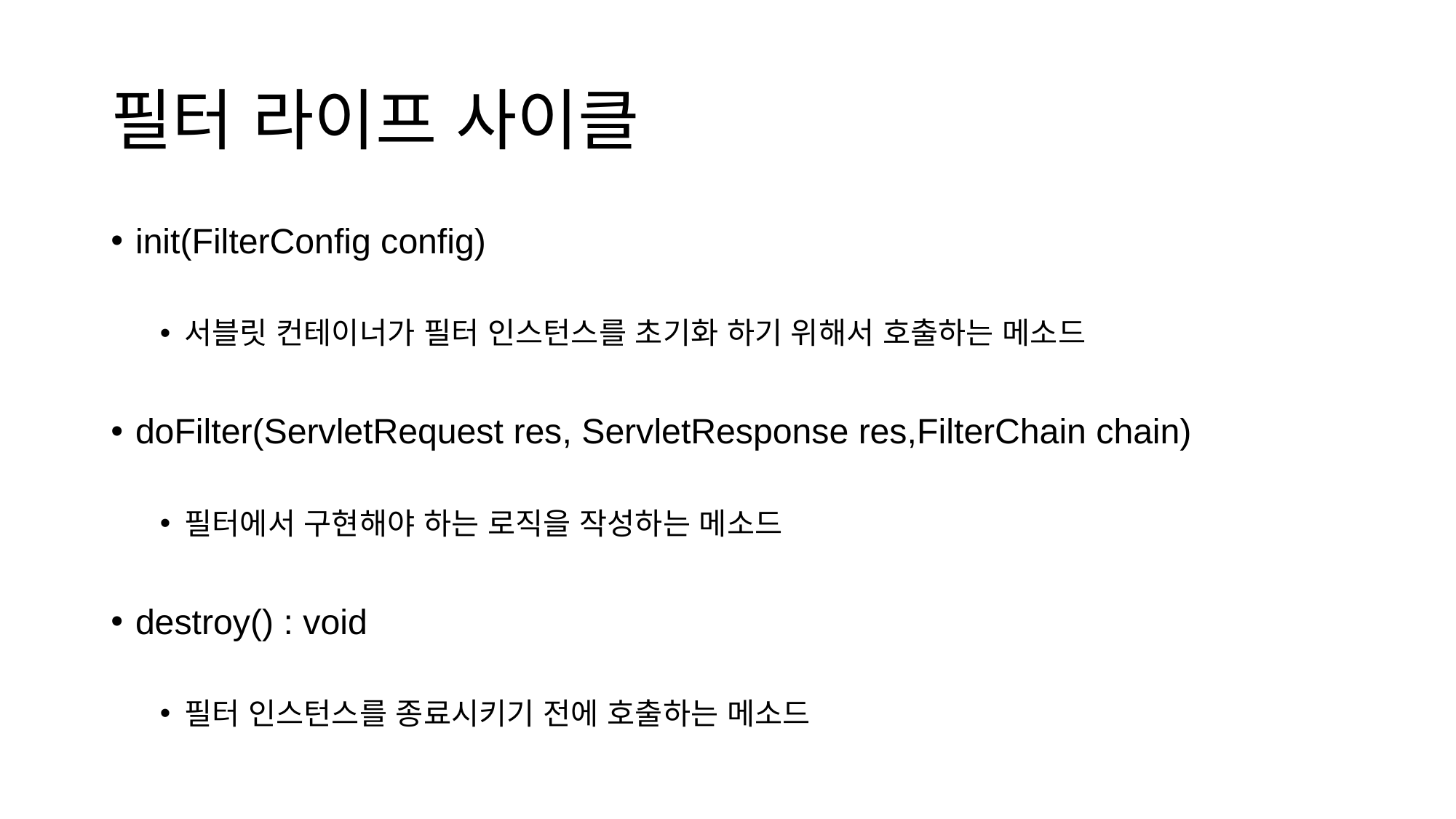

# 필터 라이프 사이클
init(FilterConfig config)

서블릿 컨테이너가 필터 인스턴스를 초기화 하기 위해서 호출하는 메소드

doFilter(ServletRequest res, ServletResponse res,FilterChain chain)

필터에서 구현해야 하는 로직을 작성하는 메소드

destroy() : void

필터 인스턴스를 종료시키기 전에 호출하는 메소드